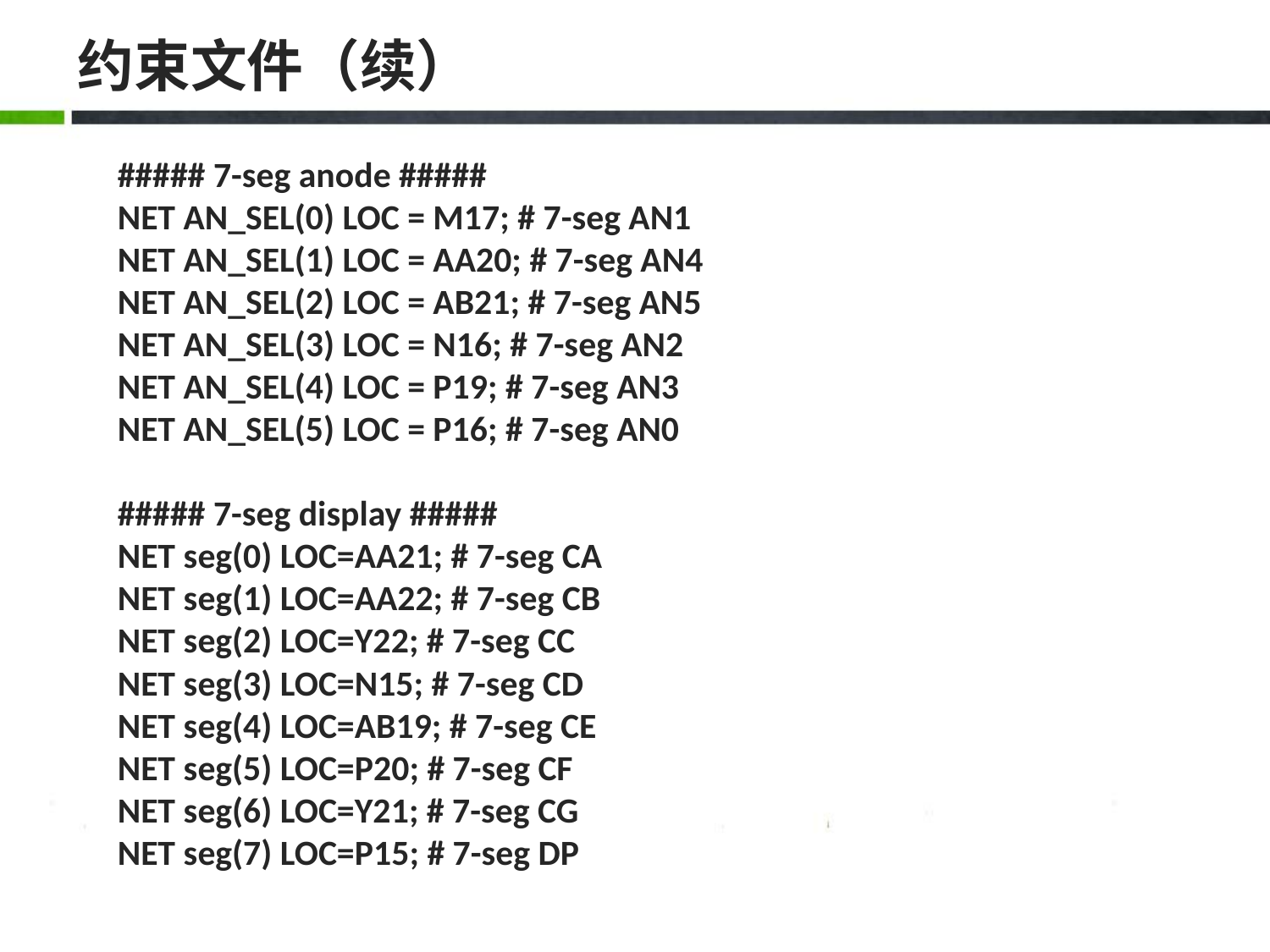

# 约束文件（续）
##### 7-seg anode #####
NET AN_SEL(0) LOC = M17; # 7-seg AN1
NET AN_SEL(1) LOC = AA20; # 7-seg AN4
NET AN_SEL(2) LOC = AB21; # 7-seg AN5
NET AN_SEL(3) LOC = N16; # 7-seg AN2
NET AN_SEL(4) LOC = P19; # 7-seg AN3
NET AN_SEL(5) LOC = P16; # 7-seg AN0

##### 7-seg display #####
NET seg(0) LOC=AA21; # 7-seg CA
NET seg(1) LOC=AA22; # 7-seg CB
NET seg(2) LOC=Y22; # 7-seg CC
NET seg(3) LOC=N15; # 7-seg CD
NET seg(4) LOC=AB19; # 7-seg CE
NET seg(5) LOC=P20; # 7-seg CF
NET seg(6) LOC=Y21; # 7-seg CG
NET seg(7) LOC=P15; # 7-seg DP